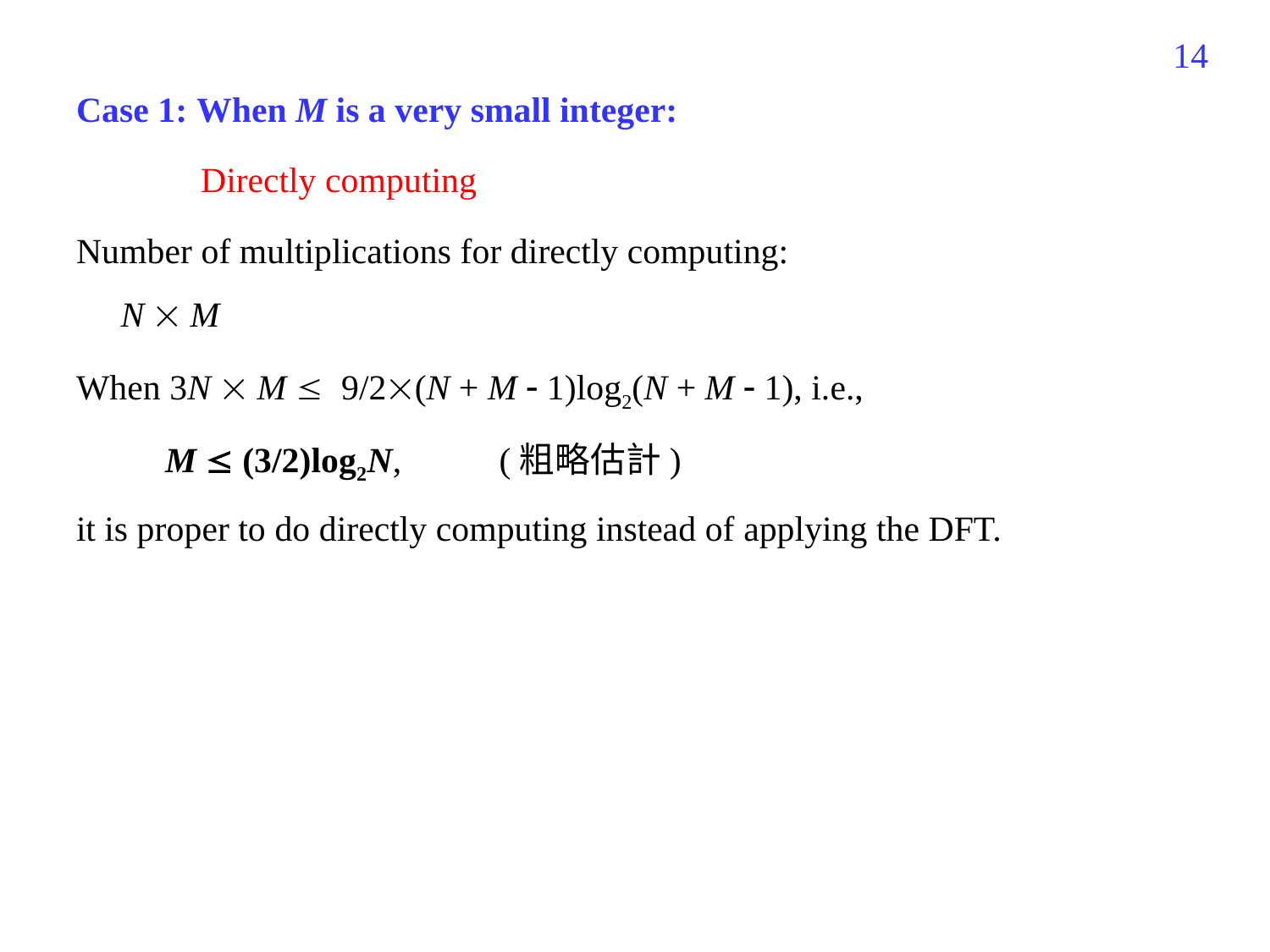

14
Case 1: When M is a very small integer:
              Directly computing
Number of multiplications for directly computing:
     N × M
When 3N × M ≤  9/2×(N + M − 1)log2(N + M − 1), i.e.,
          M ≤ (3/2)log2N,           (粗略估計)
it is proper to do directly computing instead of applying the DFT.